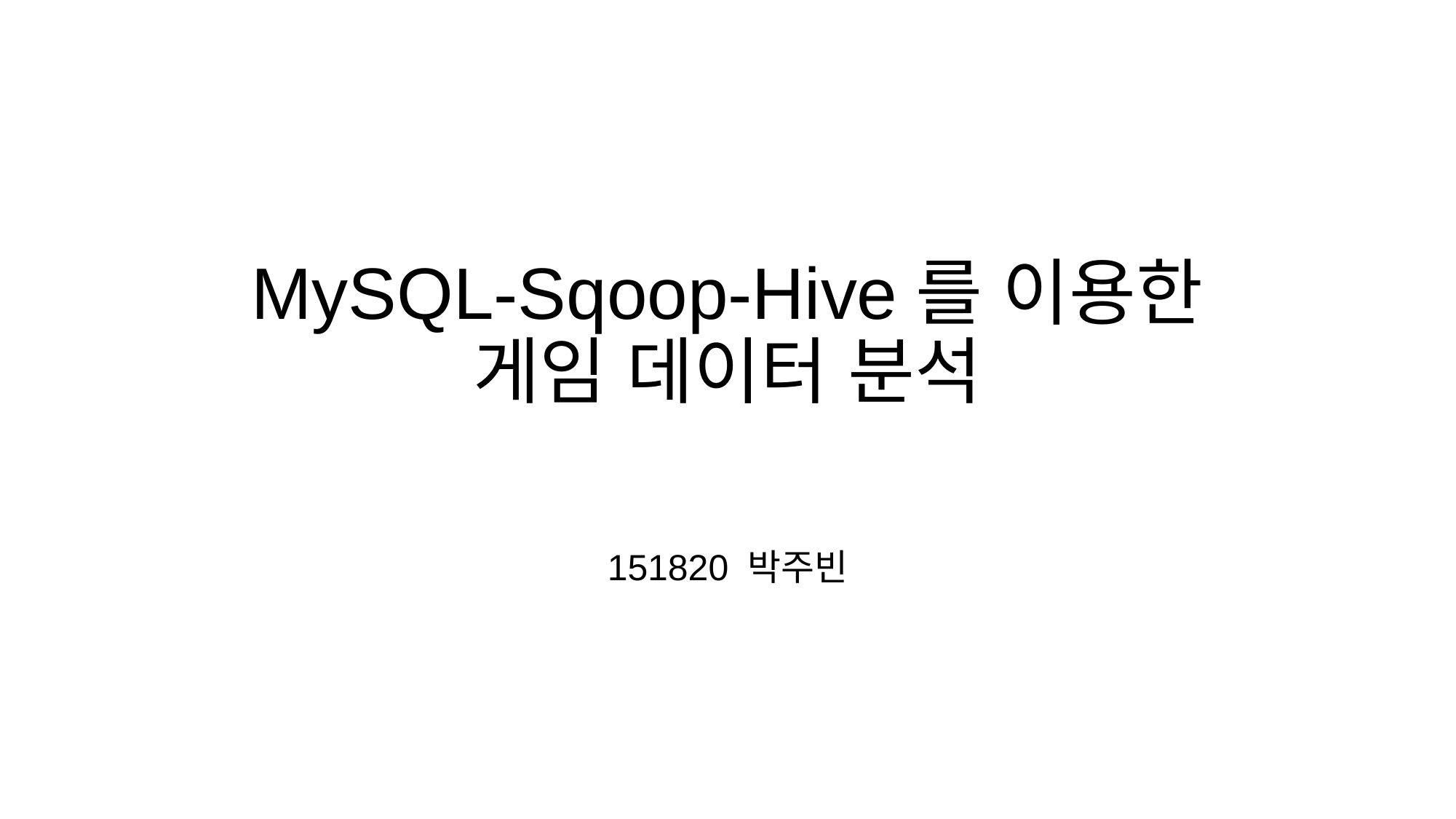

# MySQL-Sqoop-Hive를 이용한 게임 데이터 분석

151820 박주빈